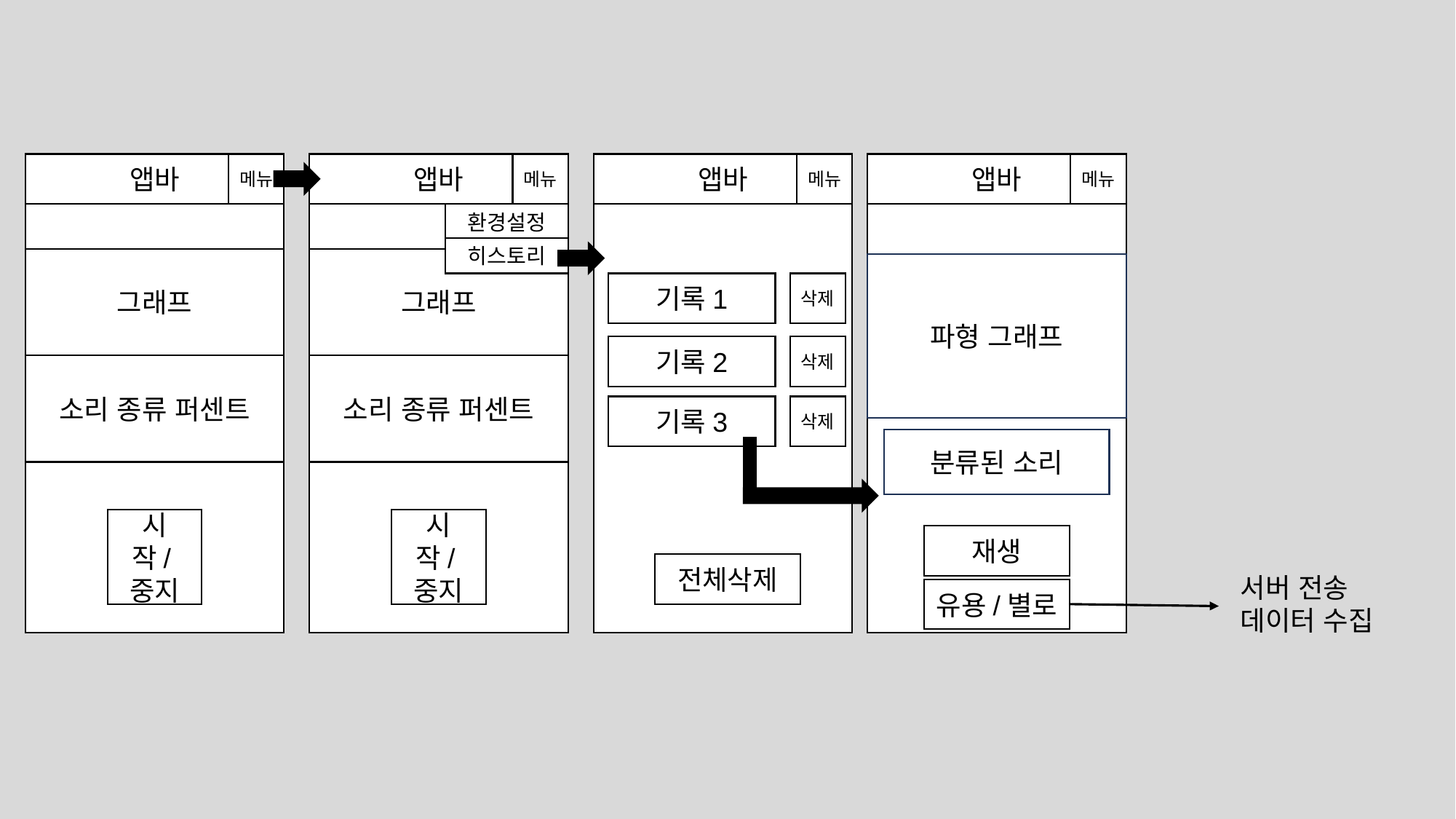

앱바
메뉴
그래프
소리 종류 퍼센트
시작/중지

앱바
메뉴
그래프
소리 종류 퍼센트
시작/중지
환경설정
히스토리

앱바
메뉴
삭제
기록1
삭제
기록2
삭제
기록3
전체삭제

앱바
메뉴
파형 그래프
분류된 소리
재생
유용/별로

서버 전송
데이터 수집